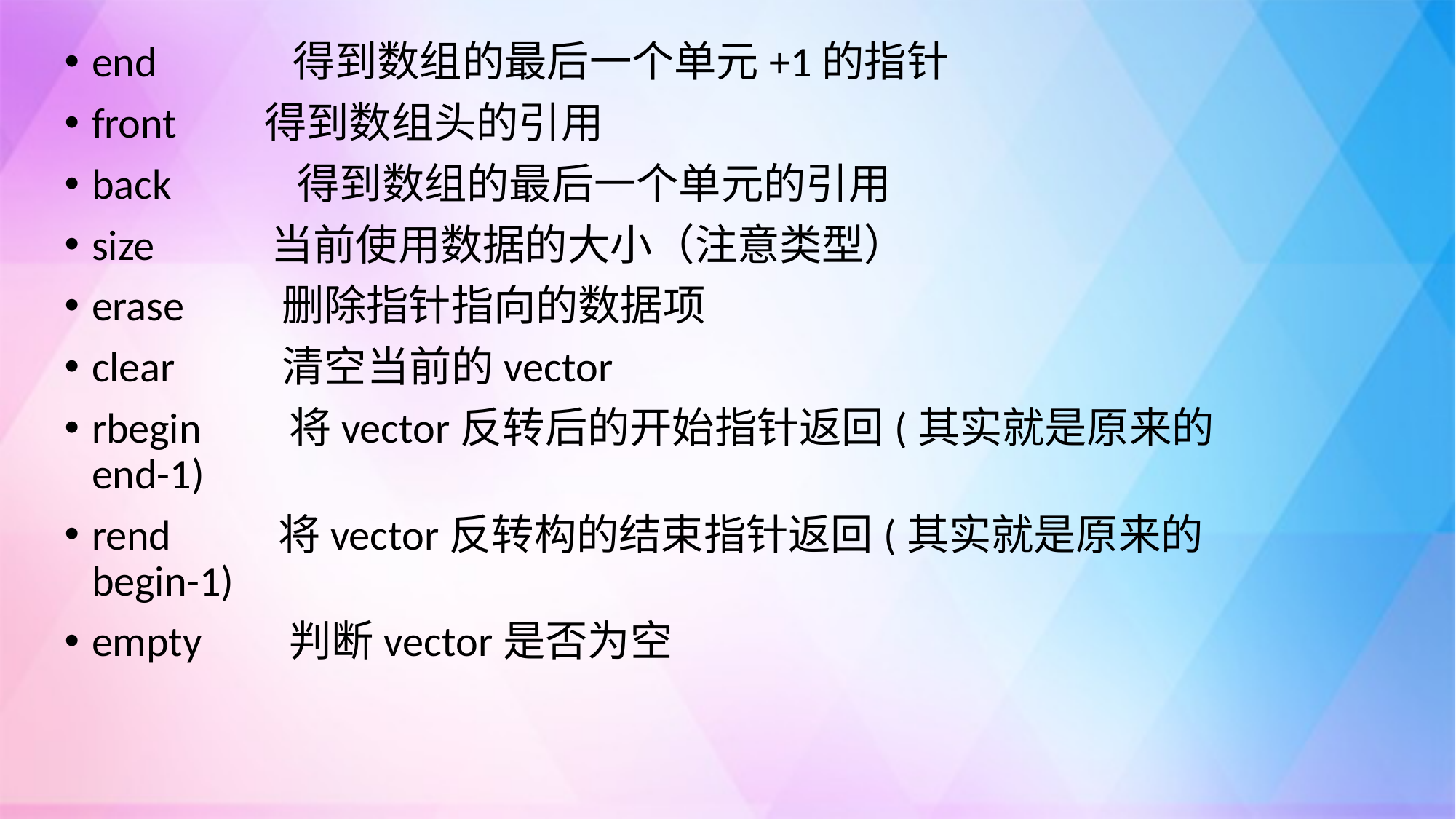

end             得到数组的最后一个单元+1的指针
front        得到数组头的引用
back            得到数组的最后一个单元的引用
size           当前使用数据的大小（注意类型）
erase         删除指针指向的数据项
clear          清空当前的vector
rbegin        将vector反转后的开始指针返回(其实就是原来的end-1)
rend          将vector反转构的结束指针返回(其实就是原来的begin-1)
empty        判断vector是否为空

#